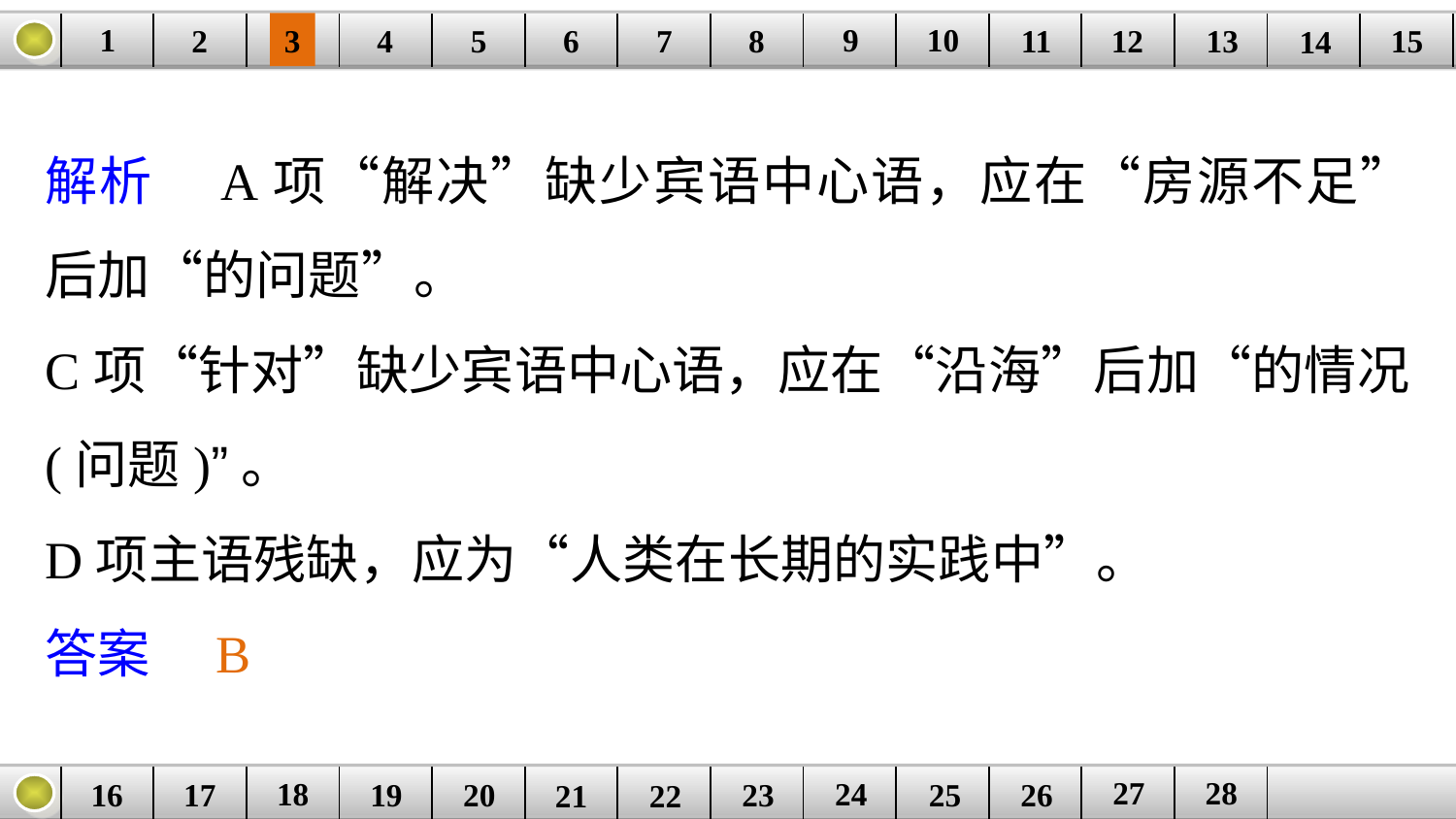

9
10
1
3
4
5
6
8
11
2
12
15
|  |  |  |  |  |  |  |  |  |  |  |  |  |  |  |
| --- | --- | --- | --- | --- | --- | --- | --- | --- | --- | --- | --- | --- | --- | --- |
7
13
14

解析　A项“解决”缺少宾语中心语，应在“房源不足”后加“的问题”。
C项“针对”缺少宾语中心语，应在“沿海”后加“的情况(问题)”。
D项主语残缺，应为“人类在长期的实践中”。
答案　B

27
28
18
24
16
25
26
|  |  |  |  |  |  |  |  |  |  |  |  |  |
| --- | --- | --- | --- | --- | --- | --- | --- | --- | --- | --- | --- | --- |
23
17
19
20
21
22